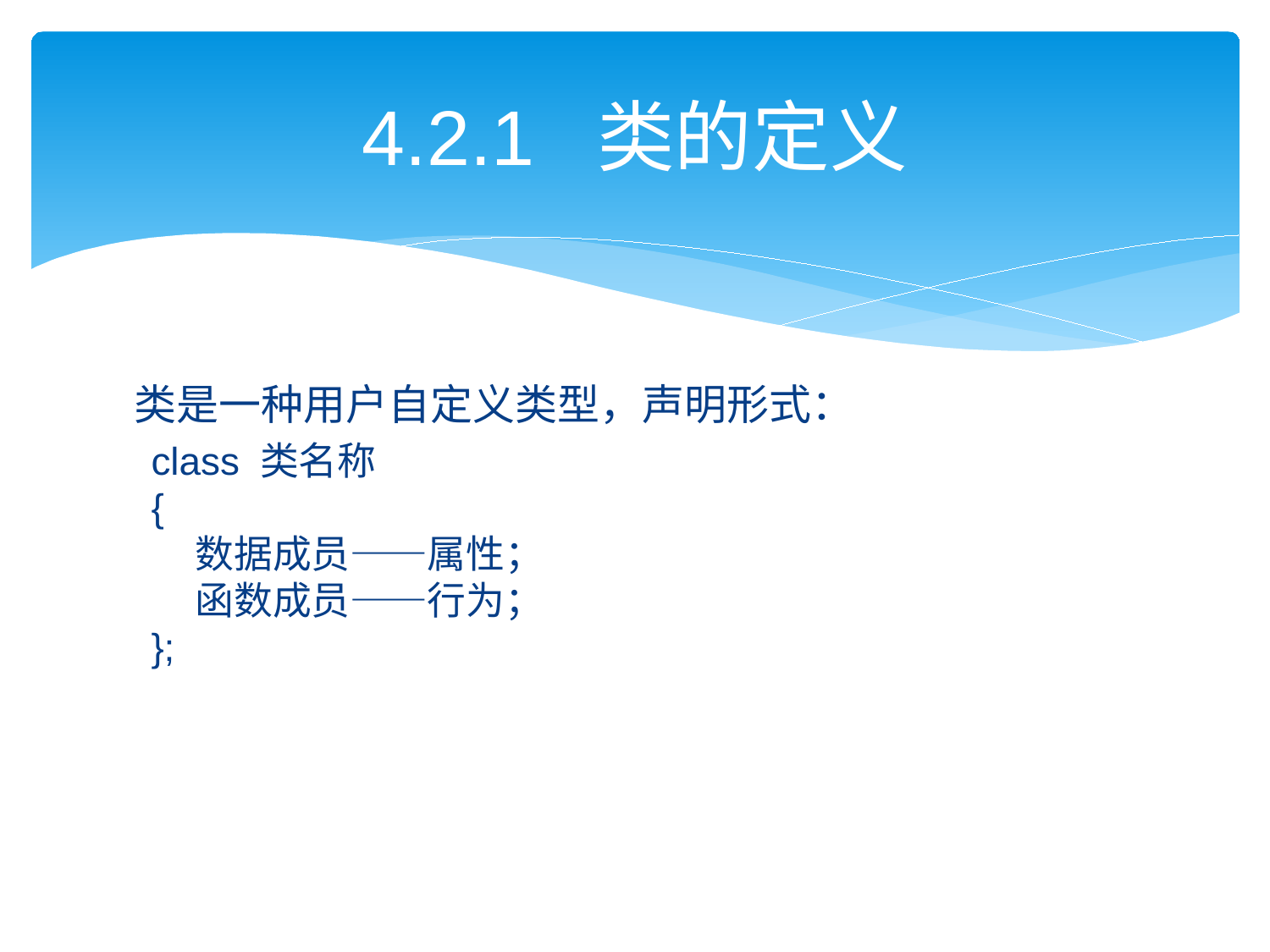

# 4.2.1  类的定义
类是一种用户自定义类型，声明形式：
class 类名称
{
    数据成员——属性；
    函数成员——行为；
};